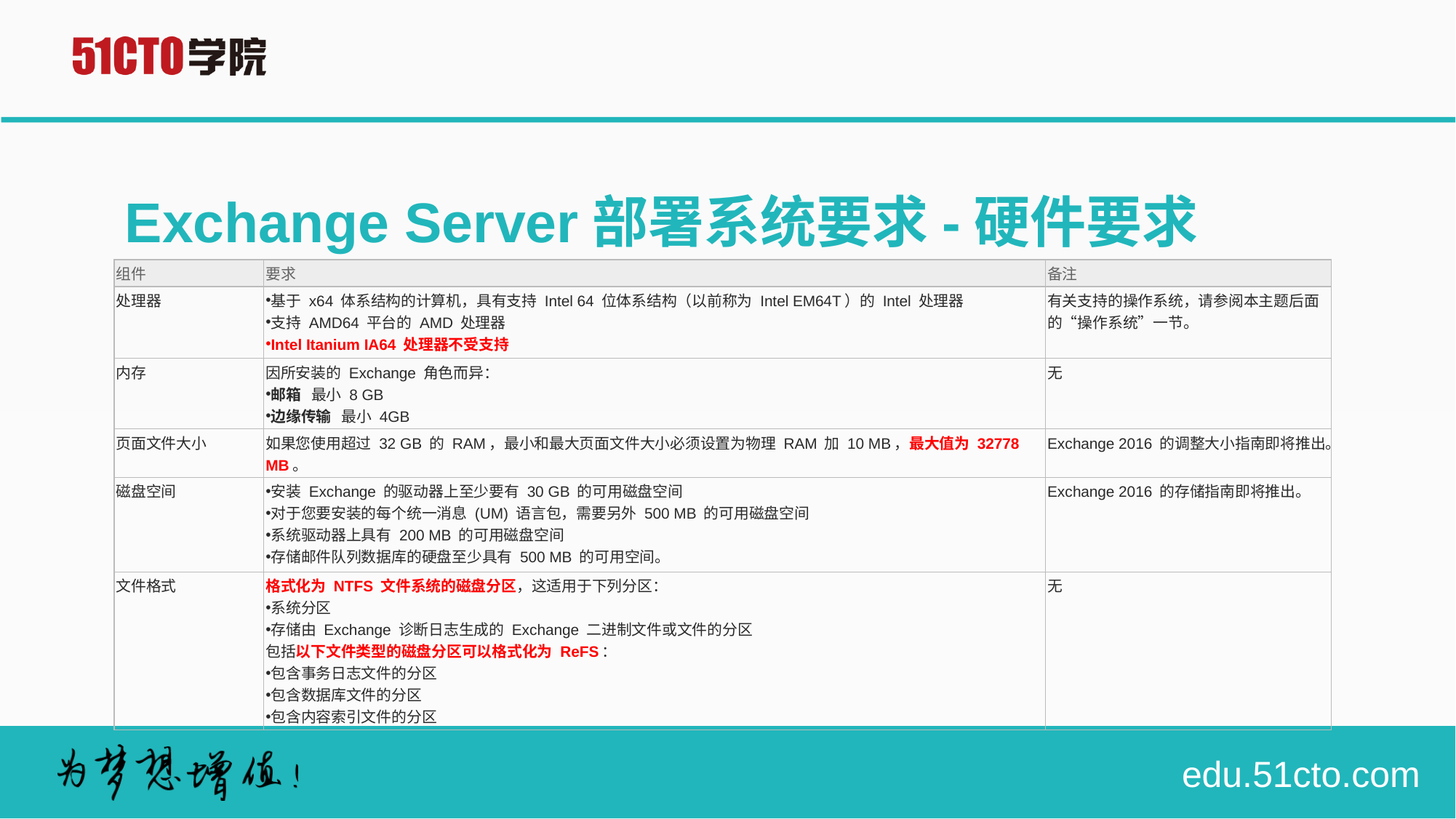

# Exchange Server部署系统要求-硬件要求
| 组件 | 要求 | 备注 |
| --- | --- | --- |
| 处理器 | 基于 x64 体系结构的计算机，具有支持 Intel 64 位体系结构（以前称为 Intel EM64T）的 Intel 处理器 支持 AMD64 平台的 AMD 处理器 Intel Itanium IA64 处理器不受支持 | 有关支持的操作系统，请参阅本主题后面的“操作系统”一节。 |
| 内存 | 因所安装的 Exchange 角色而异： 邮箱   最小 8 GB 边缘传输   最小 4GB | 无 |
| 页面文件大小 | 如果您使用超过 32 GB 的 RAM，最小和最大页面文件大小必须设置为物理 RAM 加 10 MB，最大值为 32778 MB。 | Exchange 2016 的调整大小指南即将推出。 |
| 磁盘空间 | 安装 Exchange 的驱动器上至少要有 30 GB 的可用磁盘空间 对于您要安装的每个统一消息 (UM) 语言包，需要另外 500 MB 的可用磁盘空间 系统驱动器上具有 200 MB 的可用磁盘空间 存储邮件队列数据库的硬盘至少具有 500 MB 的可用空间。 | Exchange 2016 的存储指南即将推出。 |
| 文件格式 | 格式化为 NTFS 文件系统的磁盘分区，这适用于下列分区： 系统分区 存储由 Exchange 诊断日志生成的 Exchange 二进制文件或文件的分区 包括以下文件类型的磁盘分区可以格式化为 ReFS： 包含事务日志文件的分区 包含数据库文件的分区 包含内容索引文件的分区 | 无 |